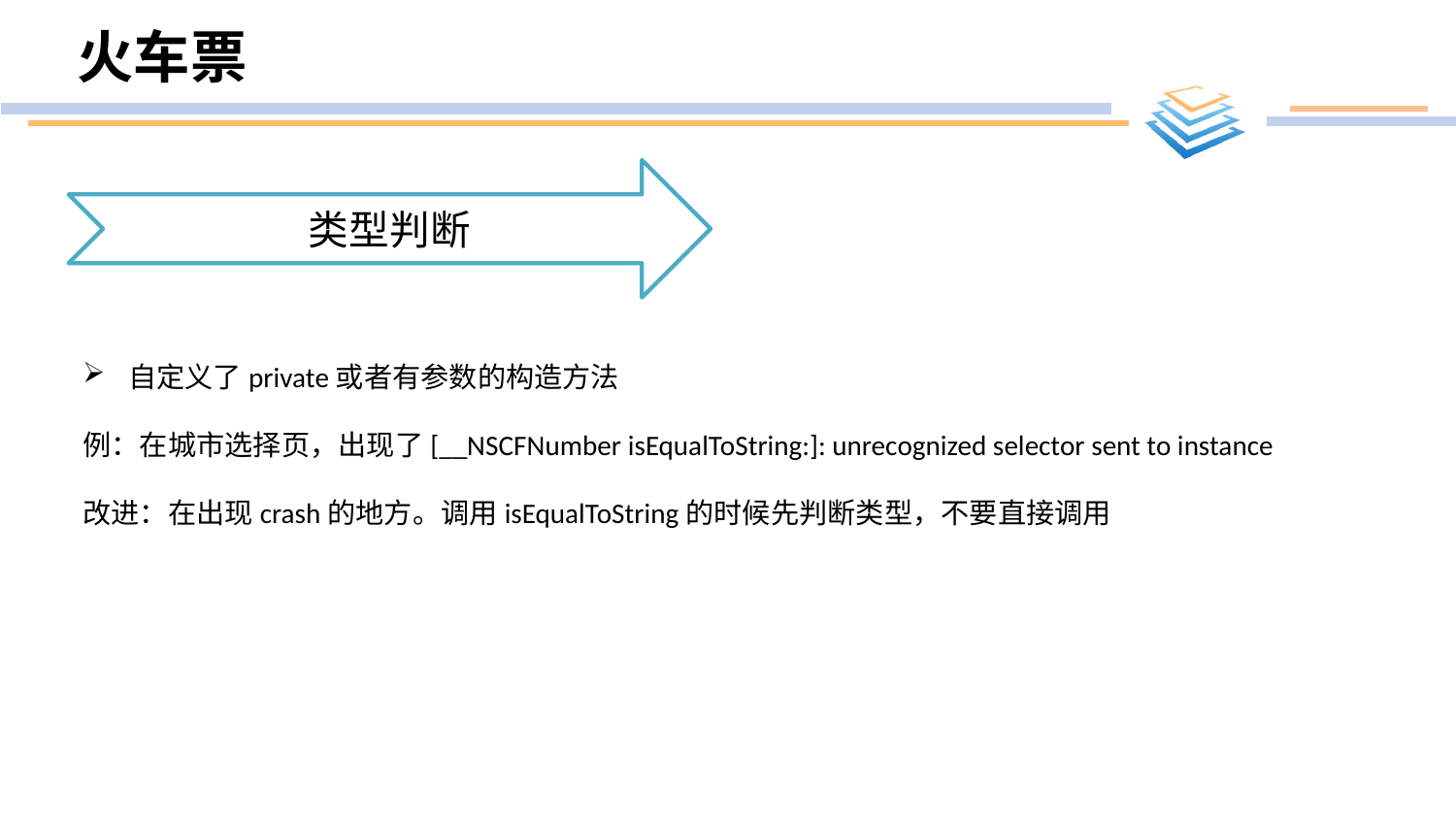

# 火车票
类型判断
自定义了private或者有参数的构造方法

例：在城市选择页，出现了[__NSCFNumber isEqualToString:]: unrecognized selector sent to instance

改进：在出现crash的地方。调用isEqualToString的时候先判断类型，不要直接调用